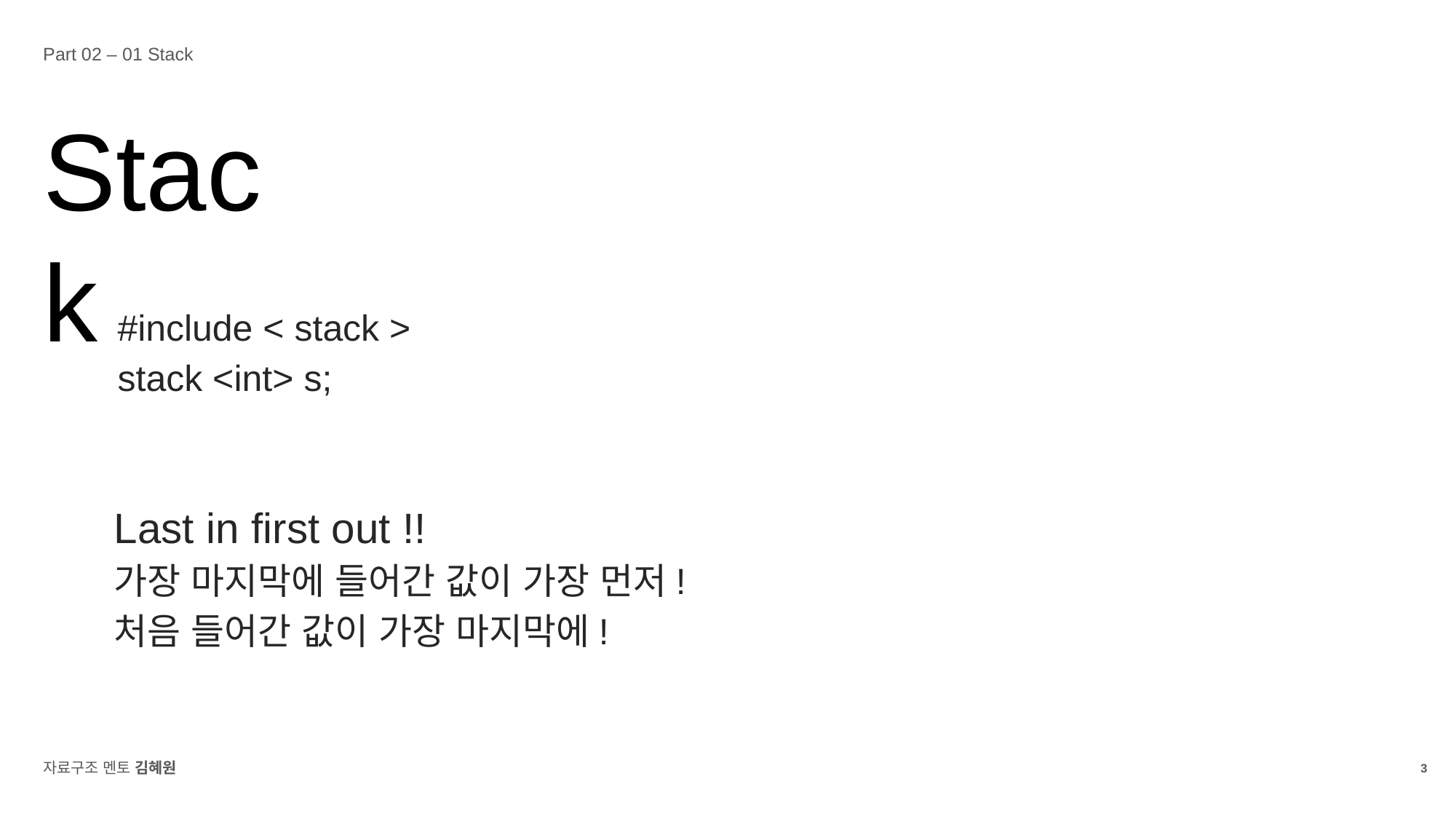

Part 02 – 01 Stack
Stack
#include < stack >
stack <int> s;
Last in first out !!
가장 마지막에 들어간 값이 가장 먼저!
처음 들어간 값이 가장 마지막에!